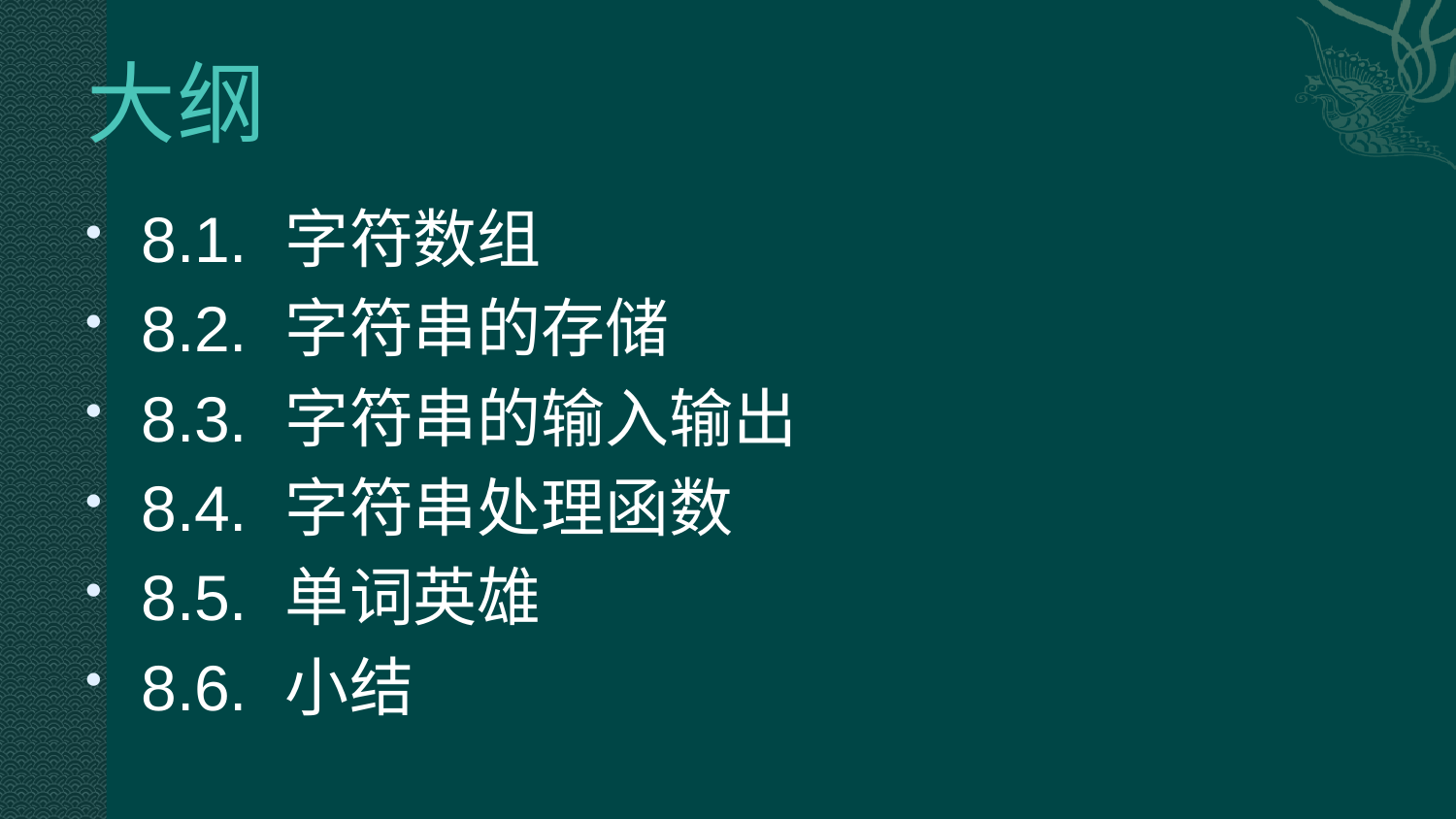

# 大纲
8.1.	字符数组
8.2.	字符串的存储
8.3.	字符串的输入输出
8.4.	字符串处理函数
8.5.	单词英雄
8.6.	小结